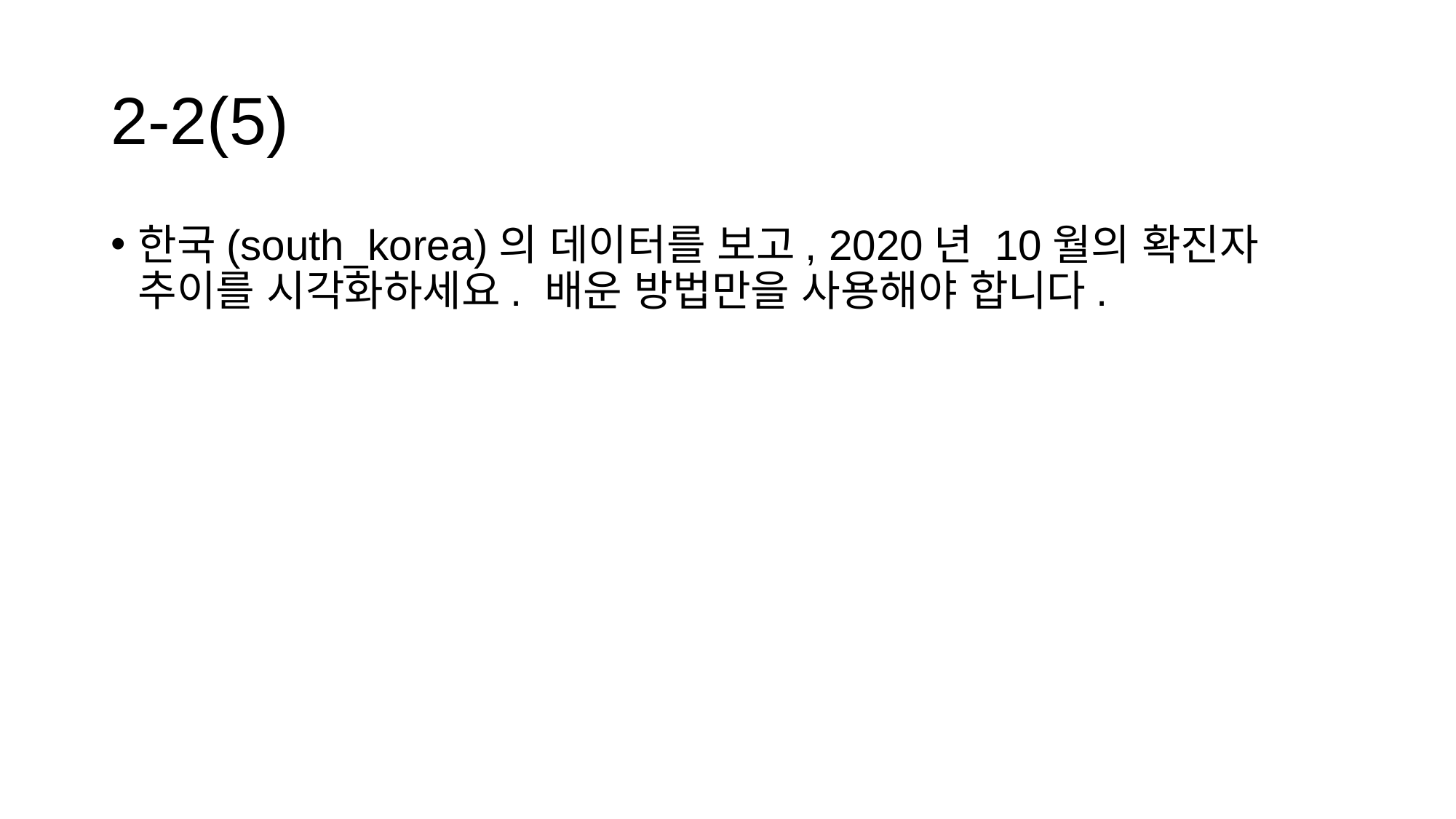

# 2-2(5)
한국(south_korea)의 데이터를 보고, 2020년 10월의 확진자 추이를 시각화하세요. 배운 방법만을 사용해야 합니다.